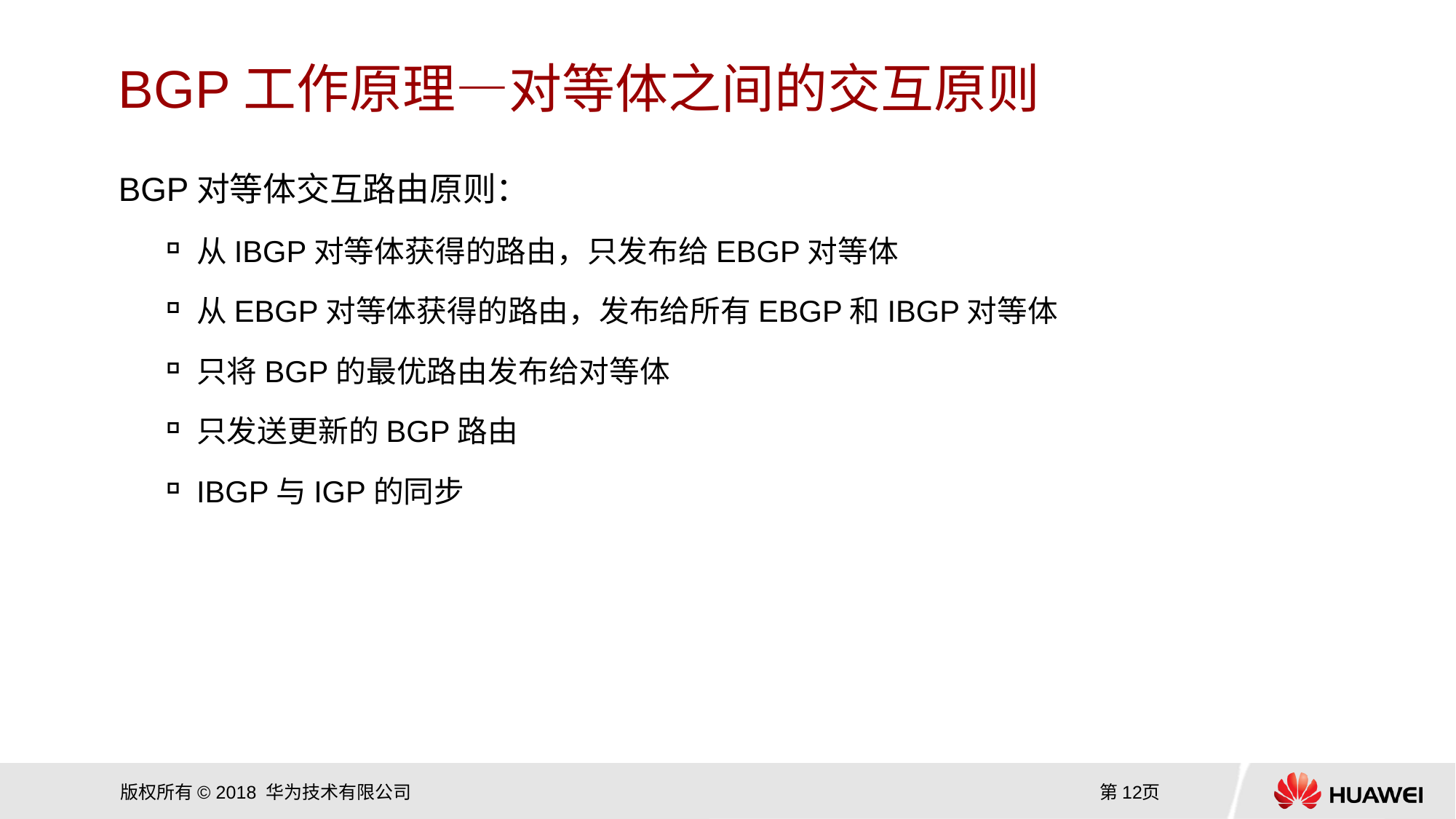

# BGP工作原理—对等体之间的交互原则
BGP对等体交互路由原则：
从IBGP对等体获得的路由，只发布给EBGP对等体
从EBGP对等体获得的路由，发布给所有EBGP和IBGP对等体
只将BGP的最优路由发布给对等体
只发送更新的BGP路由
IBGP与IGP的同步